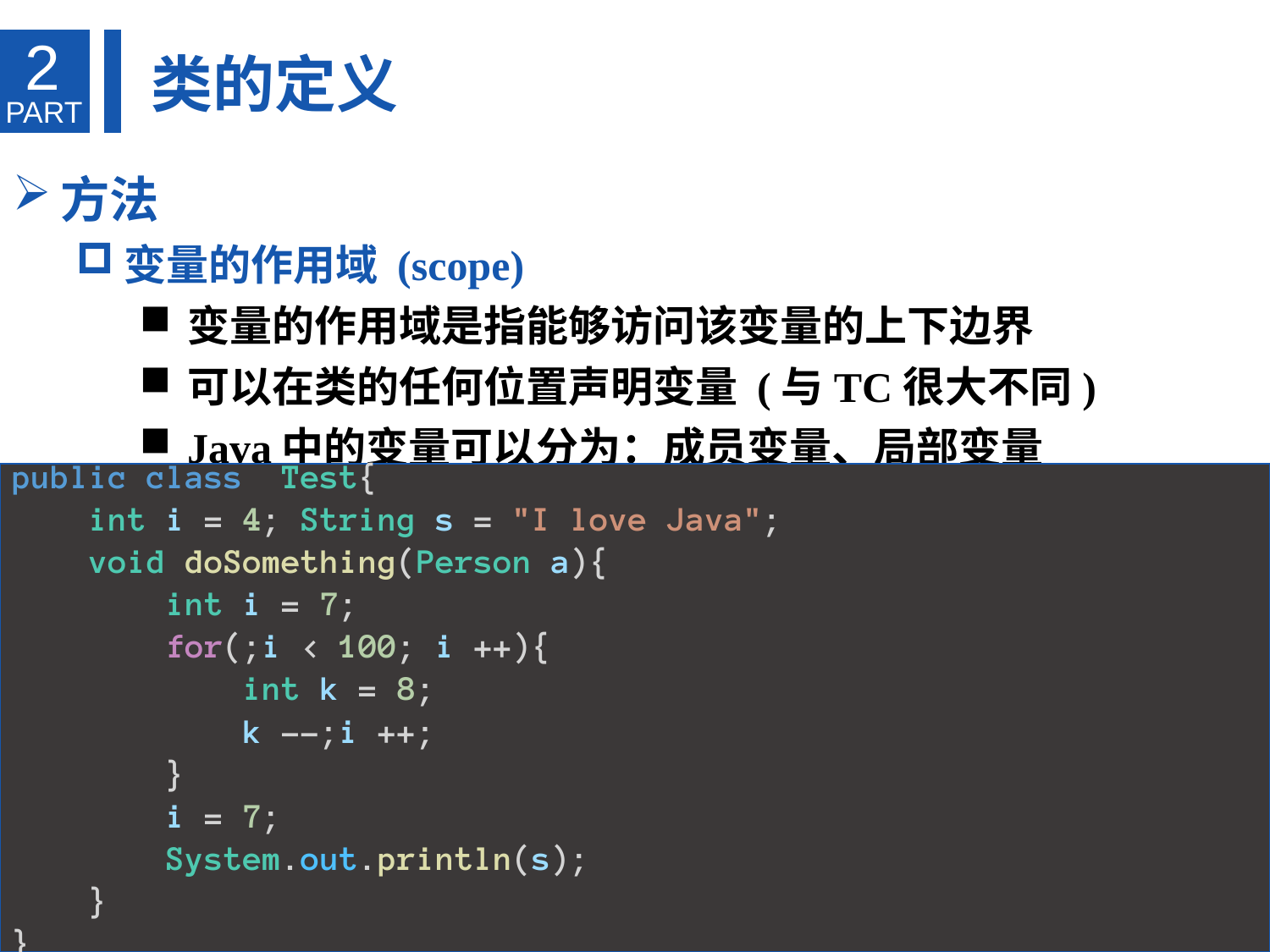

2
类的定义
PART
方法
变量的作用域 (scope)
变量的作用域是指能够访问该变量的上下边界
可以在类的任何位置声明变量 (与TC很大不同)
Java中的变量可以分为：成员变量、局部变量
public class  Test{
    int i = 4; String s = "I love Java";
    void doSomething(Person a){
        int i = 7;
        for(;i < 100; i ++){
            int k = 8;
            k --;i ++;
        }
        i = 7;
        System.out.println(s);
    }
}